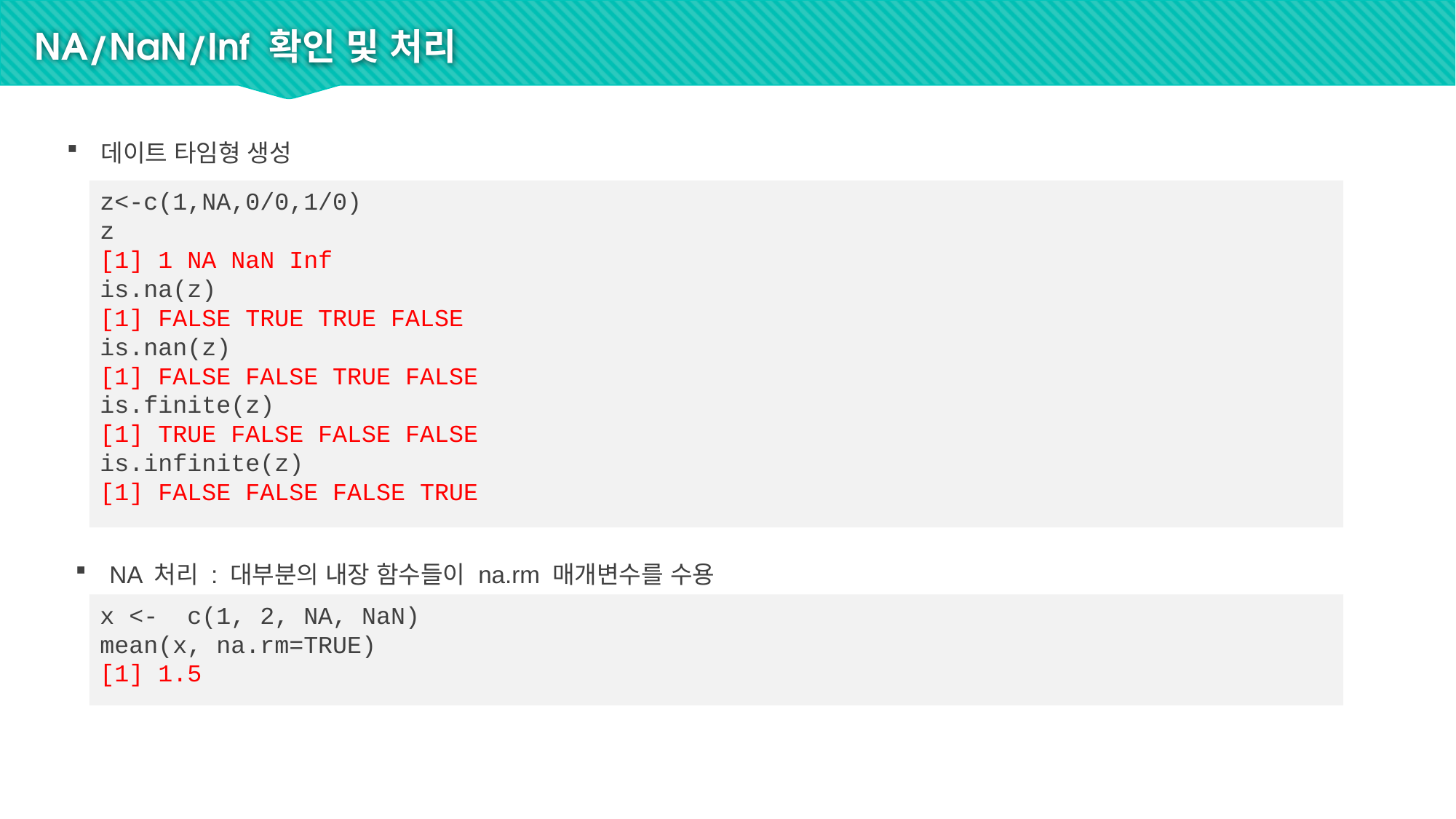

# NA/NaN/Inf 확인 및 처리
데이트 타임형 생성
z<-c(1,NA,0/0,1/0)
z
[1] 1 NA NaN Inf
is.na(z)
[1] FALSE TRUE TRUE FALSE
is.nan(z)
[1] FALSE FALSE TRUE FALSE
is.finite(z)
[1] TRUE FALSE FALSE FALSE
is.infinite(z)
[1] FALSE FALSE FALSE TRUE
NA 처리 : 대부분의 내장 함수들이 na.rm 매개변수를 수용
x <-  c(1, 2, NA, NaN)
mean(x, na.rm=TRUE)
[1] 1.5